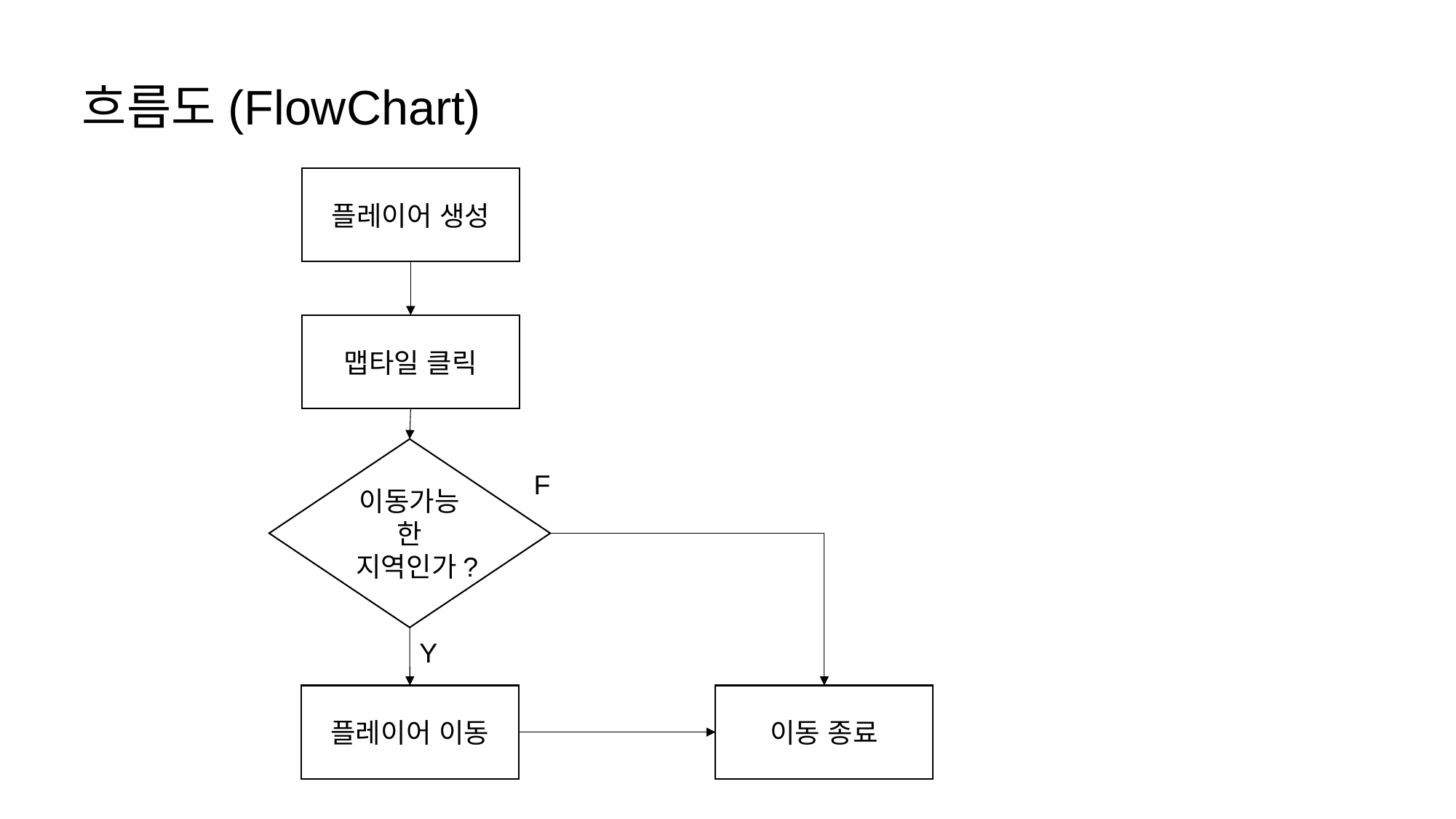

흐름도(FlowChart)
플레이어 생성
맵타일 클릭
이동가능한 지역인가?
F
Y
플레이어 이동
이동 종료